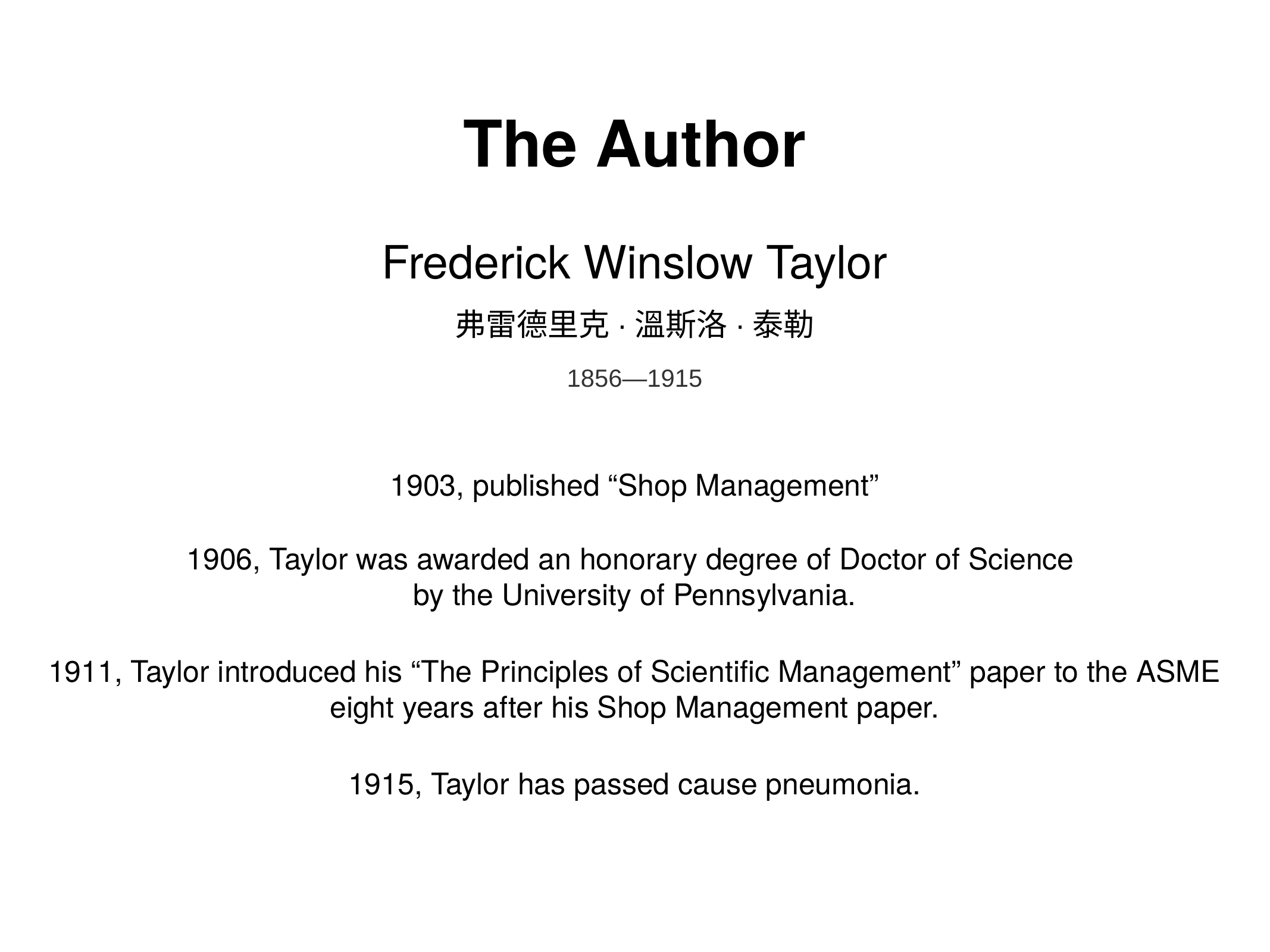

The Author
Frederick Winslow Taylor
弗雷德里克·溫斯洛·泰勒
1856—1915
1903, published “Shop Management”
1906, Taylor was awarded an honorary degree of Doctor of Science
by the University of Pennsylvania.
1911, Taylor introduced his “The Principles of Scientific Management” paper to the ASME
eight years after his Shop Management paper.
1915, Taylor has passed cause pneumonia.